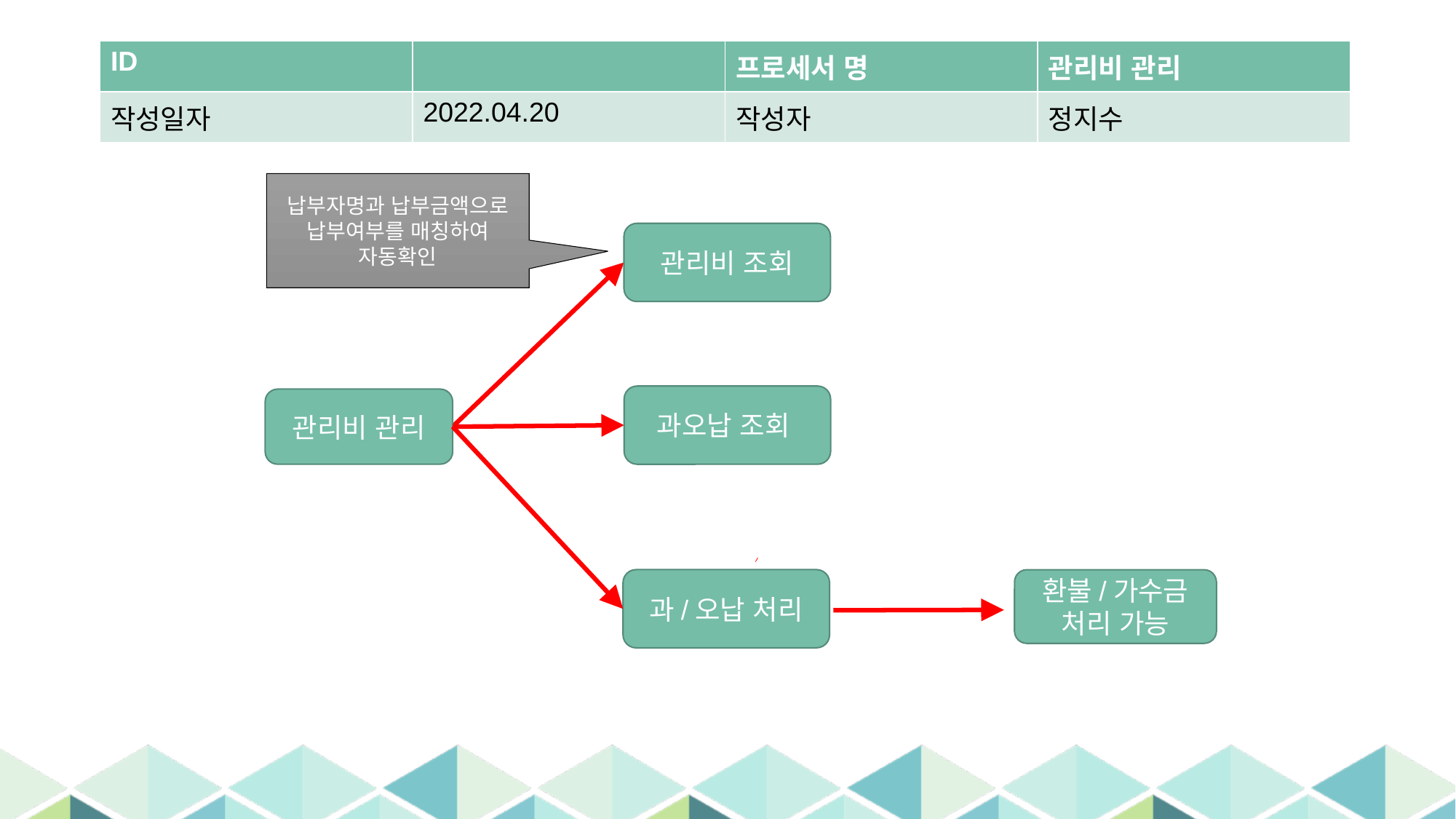

| ID |  | 프로세서 명 | 관리비 관리 |
| --- | --- | --- | --- |
| 작성일자 | 2022.04.20 | 작성자 | 정지수 |
납부자명과 납부금액으로 납부여부를 매칭하여 자동확인
관리비 조회
과오납 조회
관리비 관리
과/오납 처리
환불/가수금 처리 가능